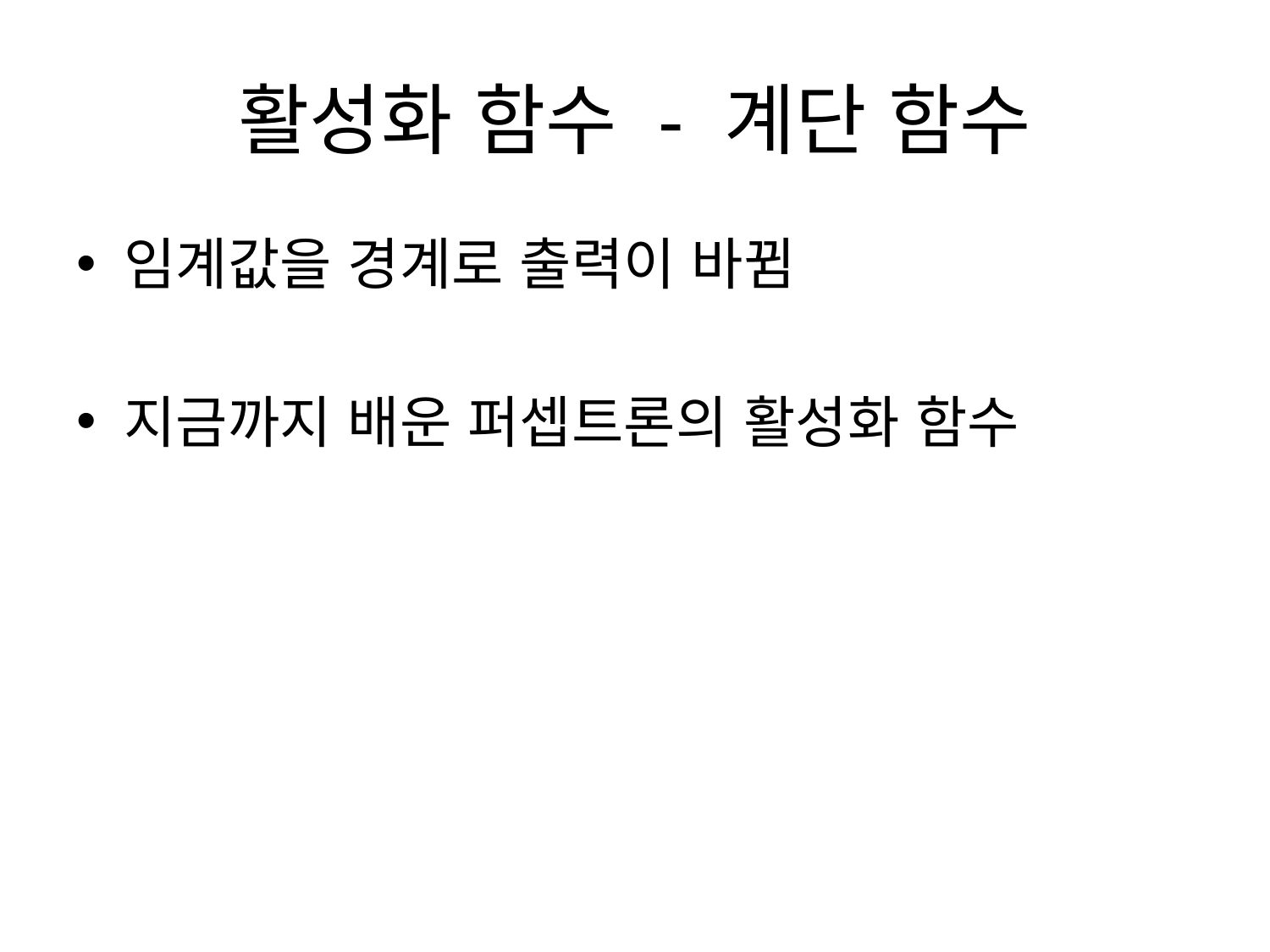

# 활성화 함수 - 계단 함수
임계값을 경계로 출력이 바뀜

지금까지 배운 퍼셉트론의 활성화 함수